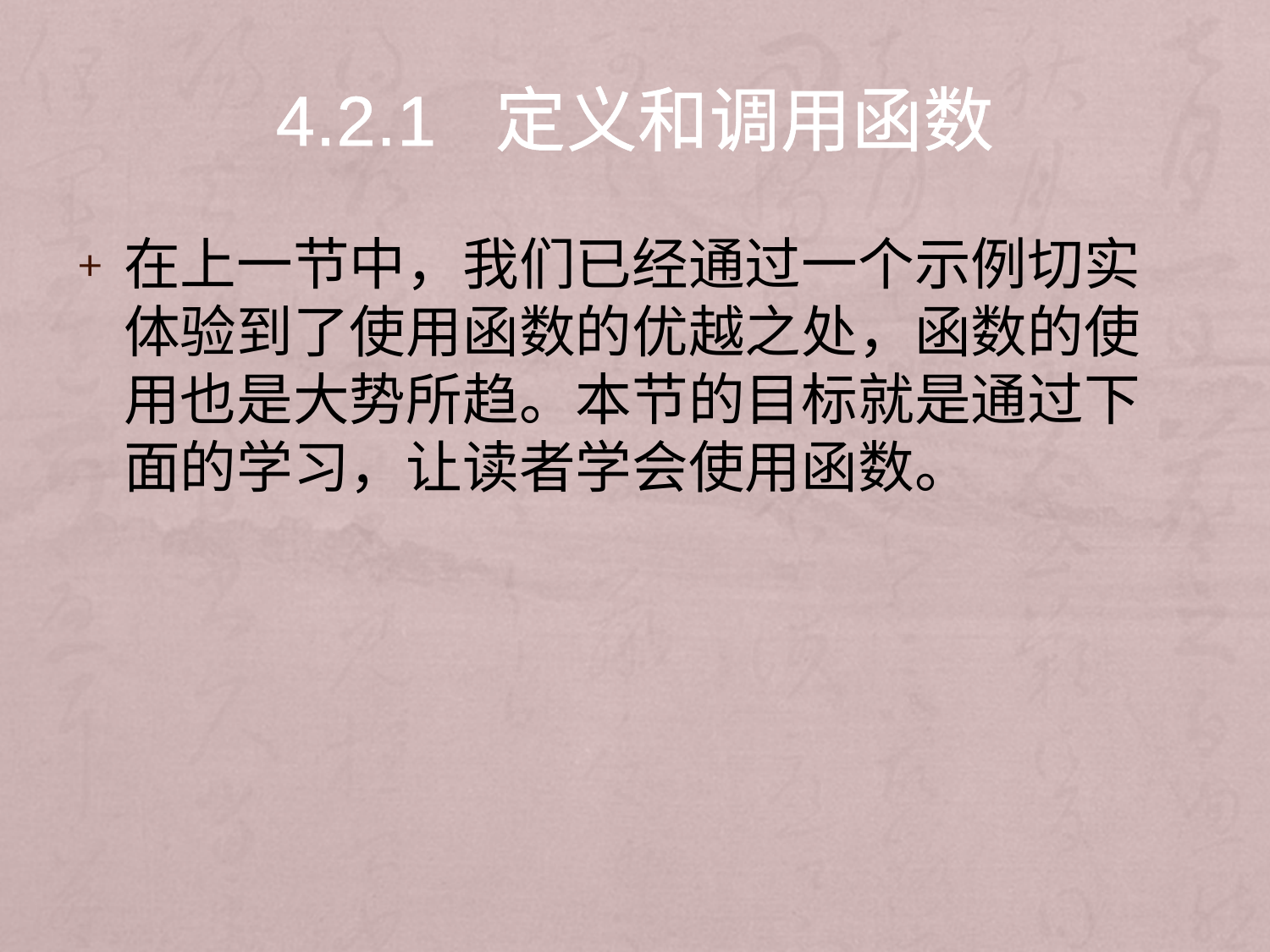

# 4.2.1  定义和调用函数
在上一节中，我们已经通过一个示例切实体验到了使用函数的优越之处，函数的使用也是大势所趋。本节的目标就是通过下面的学习，让读者学会使用函数。